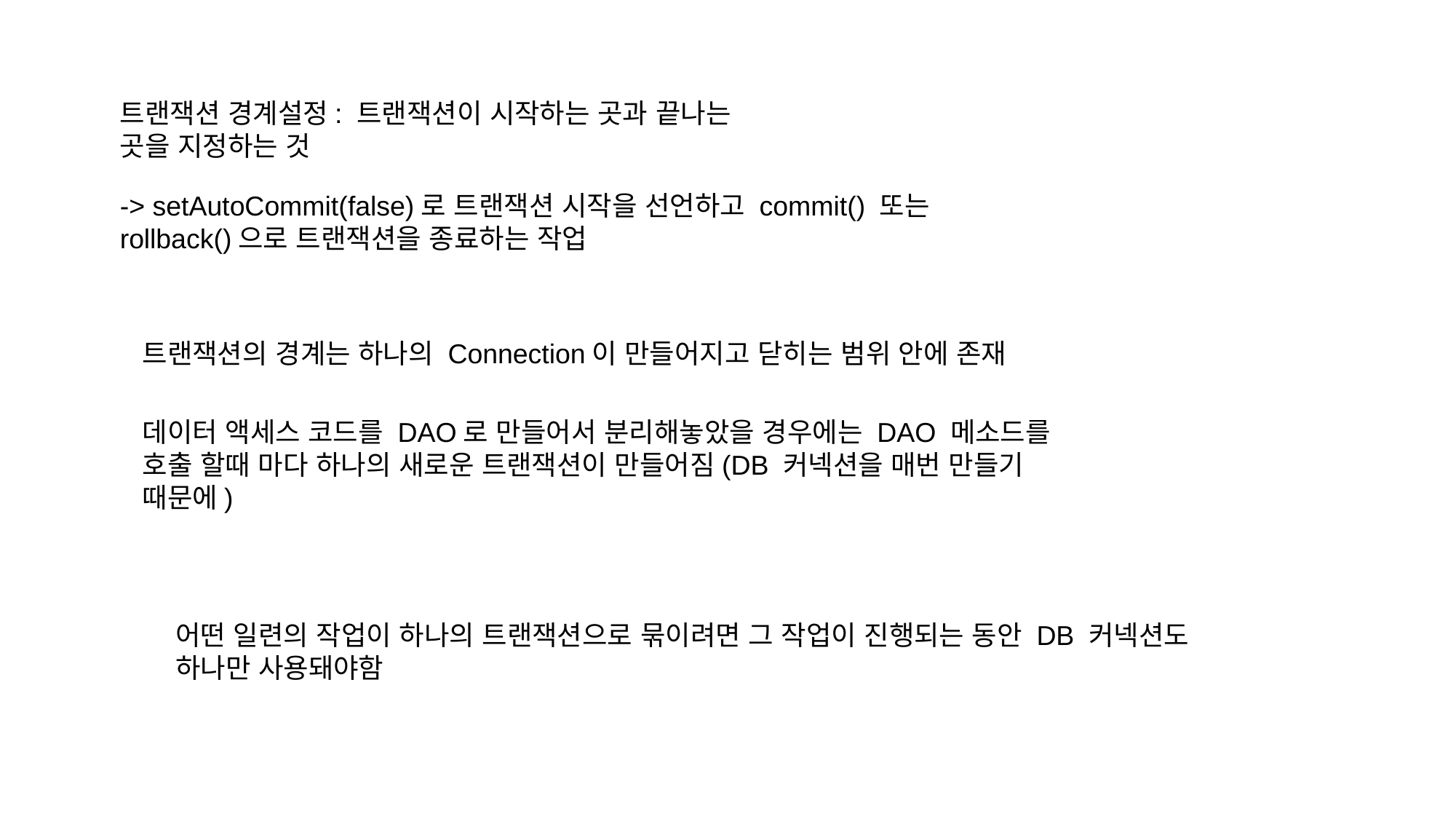

트랜잭션 경계설정: 트랜잭션이 시작하는 곳과 끝나는 곳을 지정하는 것
-> setAutoCommit(false)로 트랜잭션 시작을 선언하고 commit() 또는 rollback()으로 트랜잭션을 종료하는 작업
트랜잭션의 경계는 하나의 Connection이 만들어지고 닫히는 범위 안에 존재
데이터 액세스 코드를 DAO로 만들어서 분리해놓았을 경우에는 DAO 메소드를 호출 할때 마다 하나의 새로운 트랜잭션이 만들어짐(DB 커넥션을 매번 만들기 때문에)
어떤 일련의 작업이 하나의 트랜잭션으로 묶이려면 그 작업이 진행되는 동안 DB 커넥션도 하나만 사용돼야함